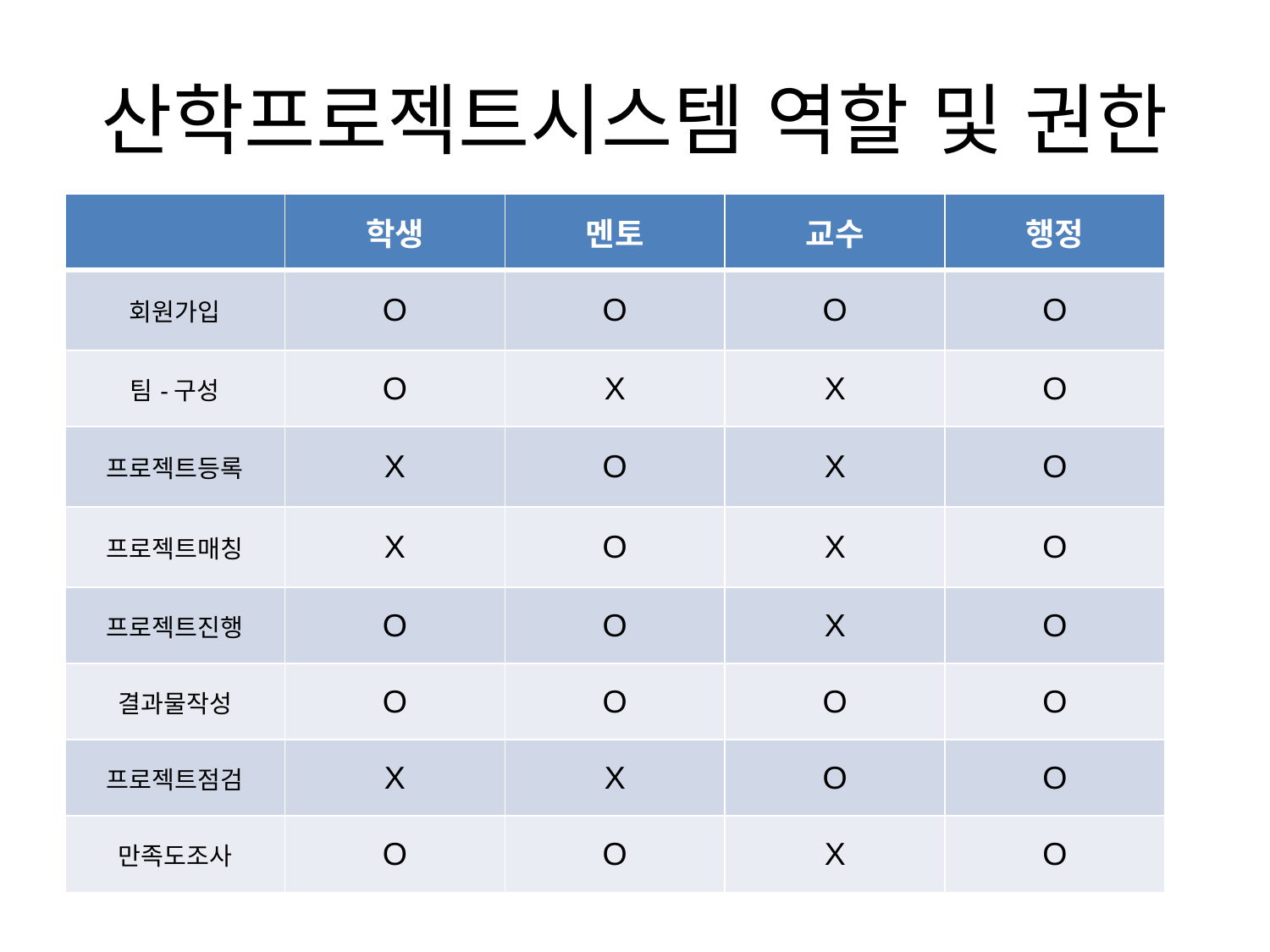

# 산학프로젝트시스템 역할 및 권한
|  | 학생 | 멘토 | 교수 | 행정 |
| --- | --- | --- | --- | --- |
| 회원가입 | O | O | O | O |
| 팀-구성 | O | X | X | O |
| 프로젝트등록 | X | O | X | O |
| 프로젝트매칭 | X | O | X | O |
| 프로젝트진행 | O | O | X | O |
| 결과물작성 | O | O | O | O |
| 프로젝트점검 | X | X | O | O |
| 만족도조사 | O | O | X | O |